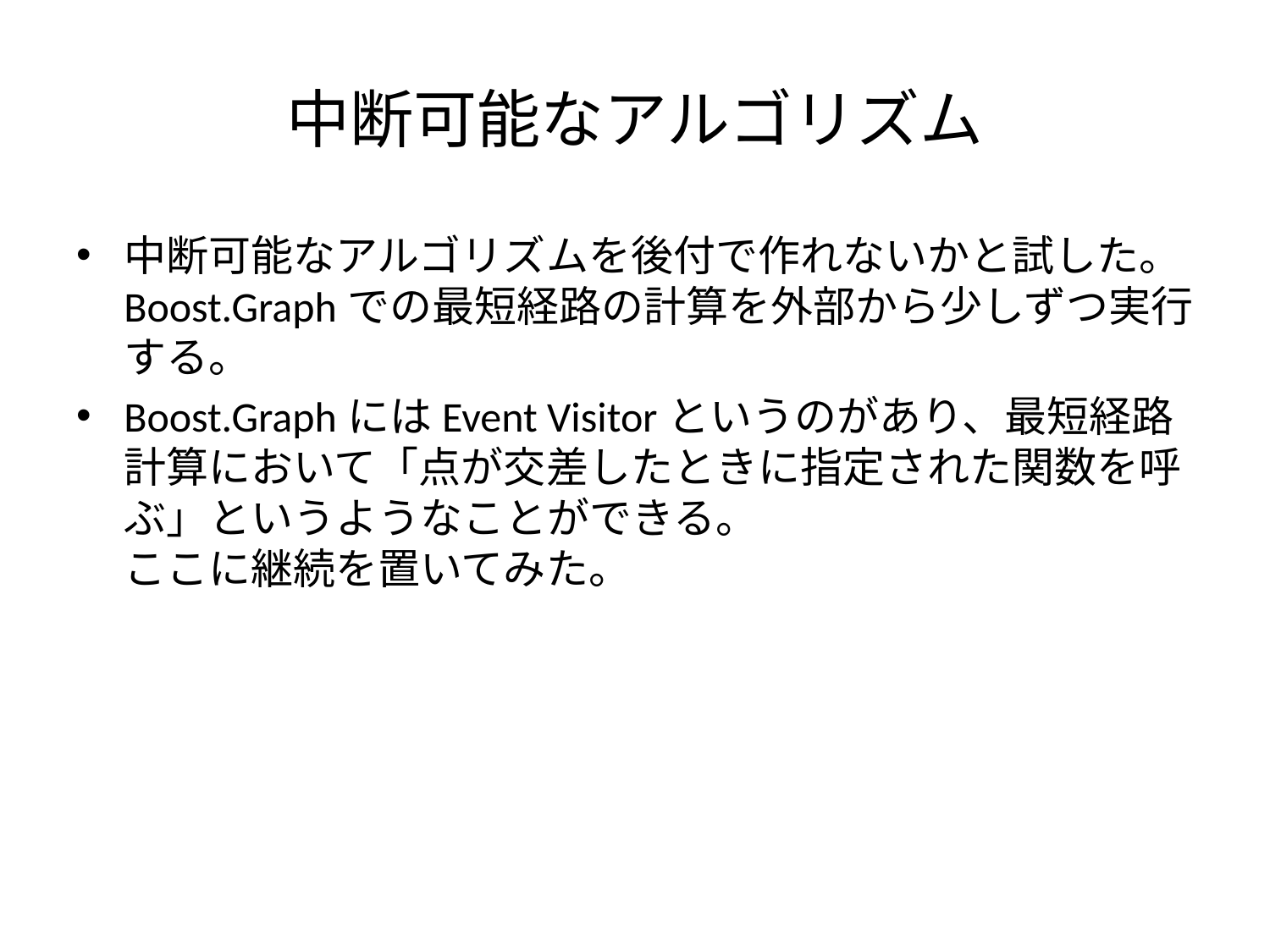

# 中断可能なアルゴリズム
中断可能なアルゴリズムを後付で作れないかと試した。Boost.Graphでの最短経路の計算を外部から少しずつ実行する。
Boost.GraphにはEvent Visitorというのがあり、最短経路計算において「点が交差したときに指定された関数を呼ぶ」というようなことができる。
ここに継続を置いてみた。